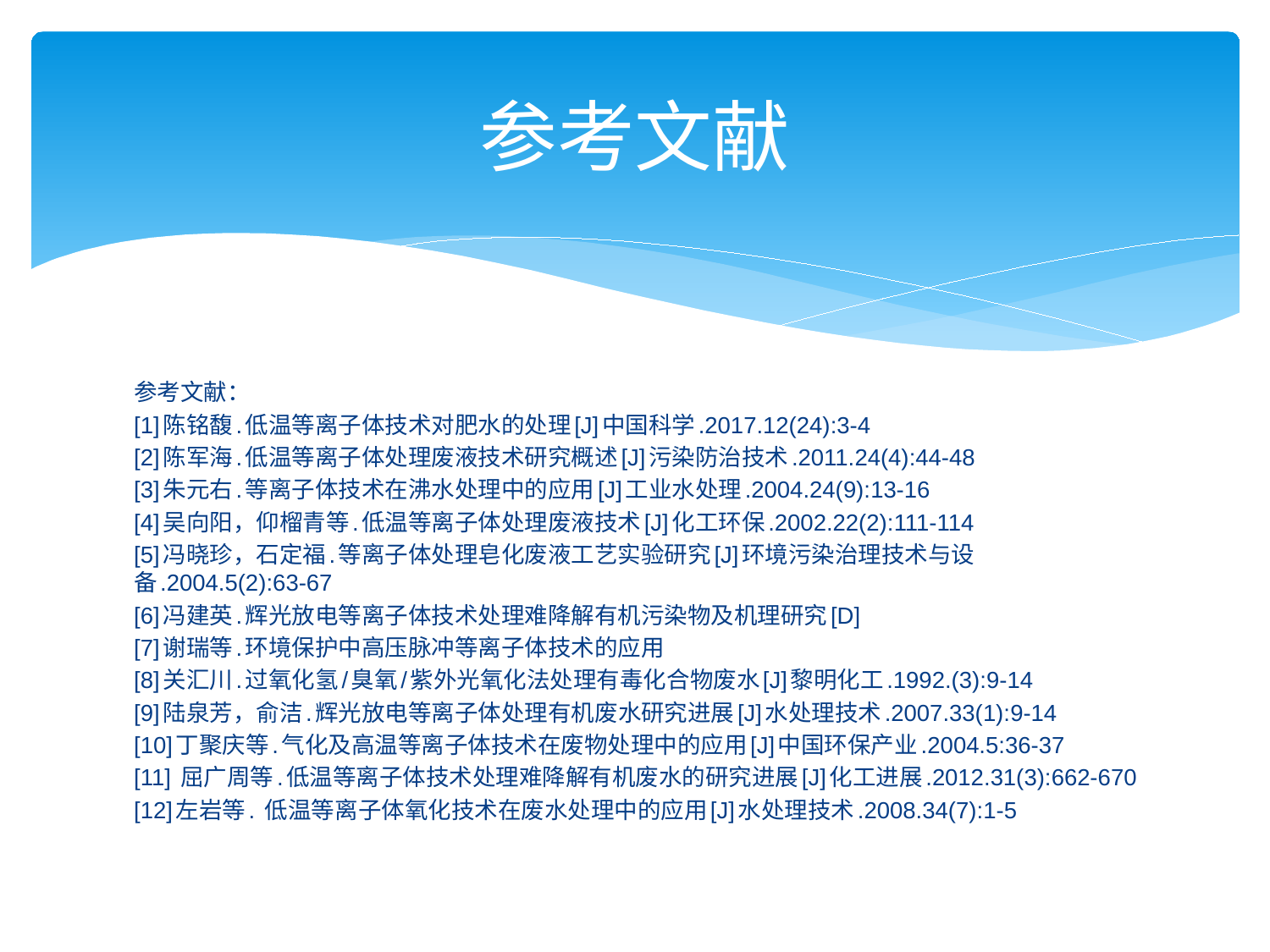

# 参考文献
参考文献：
[1]陈铭馥.低温等离子体技术对肥水的处理[J]中国科学.2017.12(24):3-4
[2]陈军海.低温等离子体处理废液技术研究概述[J]污染防治技术.2011.24(4):44-48
[3]朱元右.等离子体技术在沸水处理中的应用[J]工业水处理.2004.24(9):13-16
[4]吴向阳，仰榴青等.低温等离子体处理废液技术[J]化工环保.2002.22(2):111-114
[5]冯晓珍，石定福.等离子体处理皂化废液工艺实验研究[J]环境污染治理技术与设备.2004.5(2):63-67
[6]冯建英.辉光放电等离子体技术处理难降解有机污染物及机理研究[D]
[7]谢瑞等.环境保护中高压脉冲等离子体技术的应用
[8]关汇川.过氧化氢/臭氧/紫外光氧化法处理有毒化合物废水[J]黎明化工.1992.(3):9-14
[9]陆泉芳，俞洁.辉光放电等离子体处理有机废水研究进展[J]水处理技术.2007.33(1):9-14
[10]丁聚庆等.气化及高温等离子体技术在废物处理中的应用[J]中国环保产业.2004.5:36-37
[11] 屈广周等.低温等离子体技术处理难降解有机废水的研究进展[J]化工进展.2012.31(3):662-670
[12]左岩等. 低温等离子体氧化技术在废水处理中的应用[J]水处理技术.2008.34(7):1-5